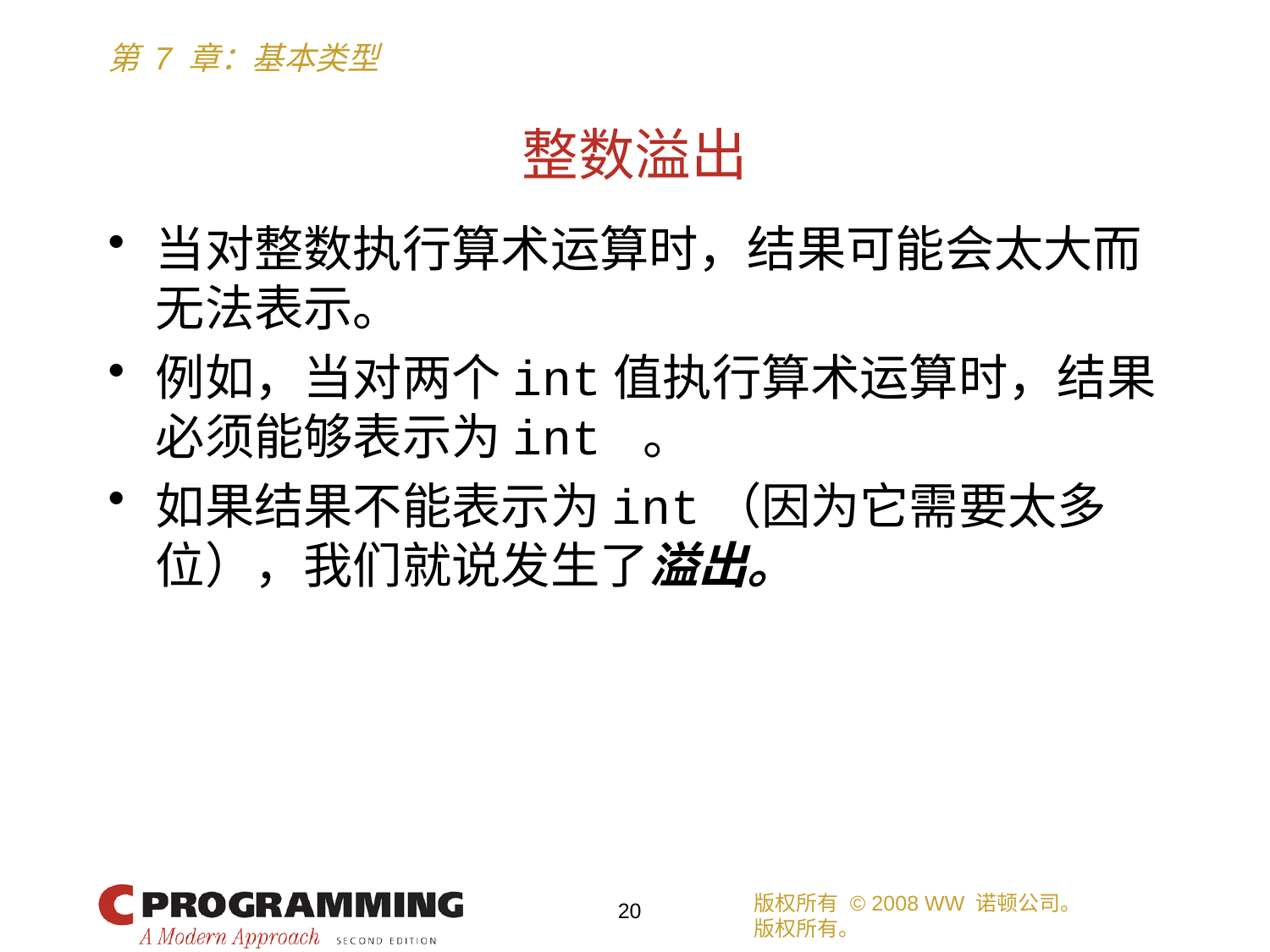

# 整数溢出
当对整数执行算术运算时，结果可能会太大而无法表示。
例如，当对两个int值执行算术运算时，结果必须能够表示为int 。
如果结果不能表示为int（因为它需要太多位），我们就说发生了溢出。
版权所有 © 2008 WW 诺顿公司。
版权所有。
20